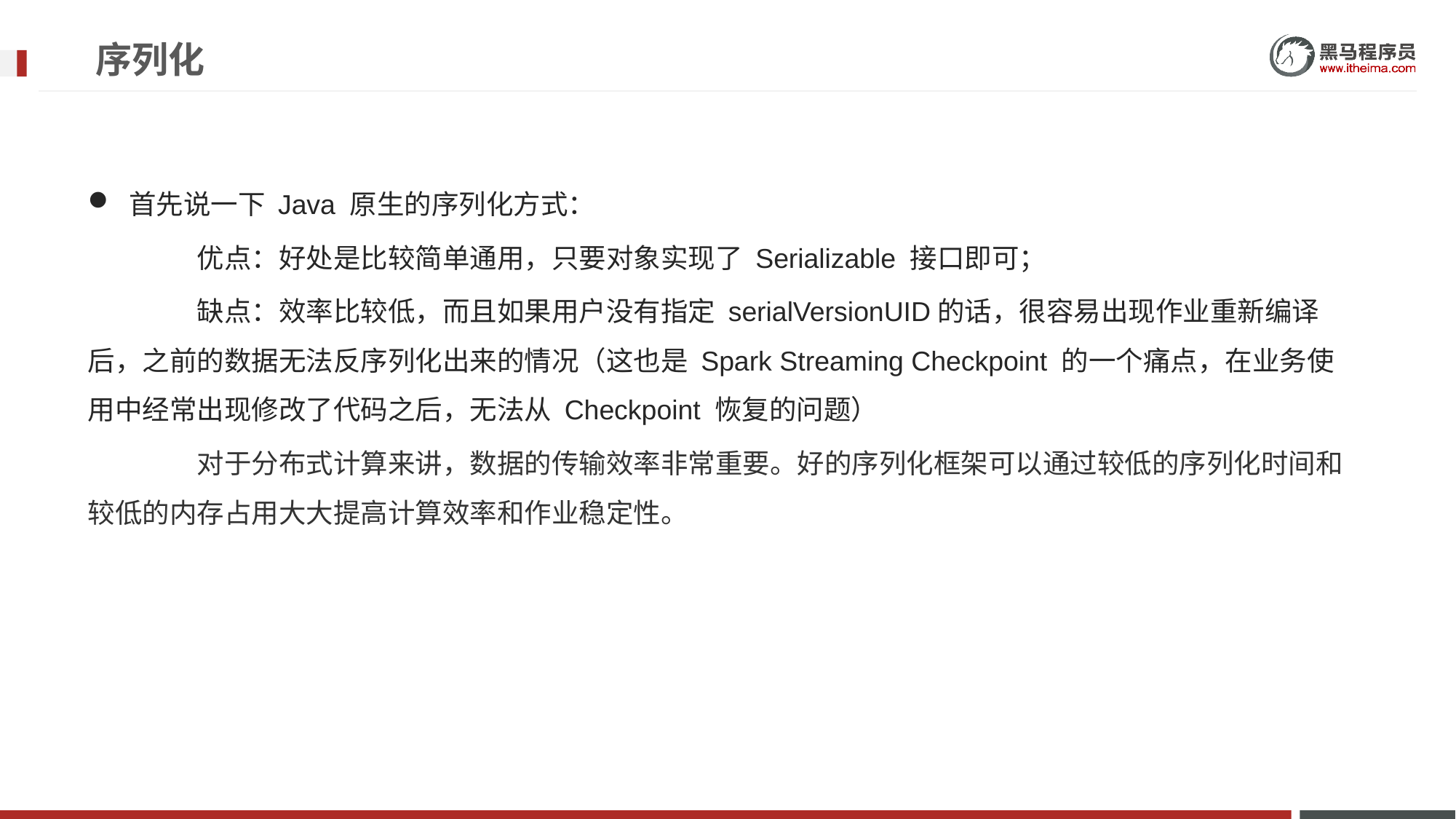

# 序列化

首先说一下 Java 原生的序列化方式：
	优点：好处是比较简单通用，只要对象实现了 Serializable 接口即可；
	缺点：效率比较低，而且如果用户没有指定 serialVersionUID的话，很容易出现作业重新编译后，之前的数据无法反序列化出来的情况（这也是 Spark Streaming Checkpoint 的一个痛点，在业务使用中经常出现修改了代码之后，无法从 Checkpoint 恢复的问题）
	对于分布式计算来讲，数据的传输效率非常重要。好的序列化框架可以通过较低的序列化时间和较低的内存占用大大提高计算效率和作业稳定性。